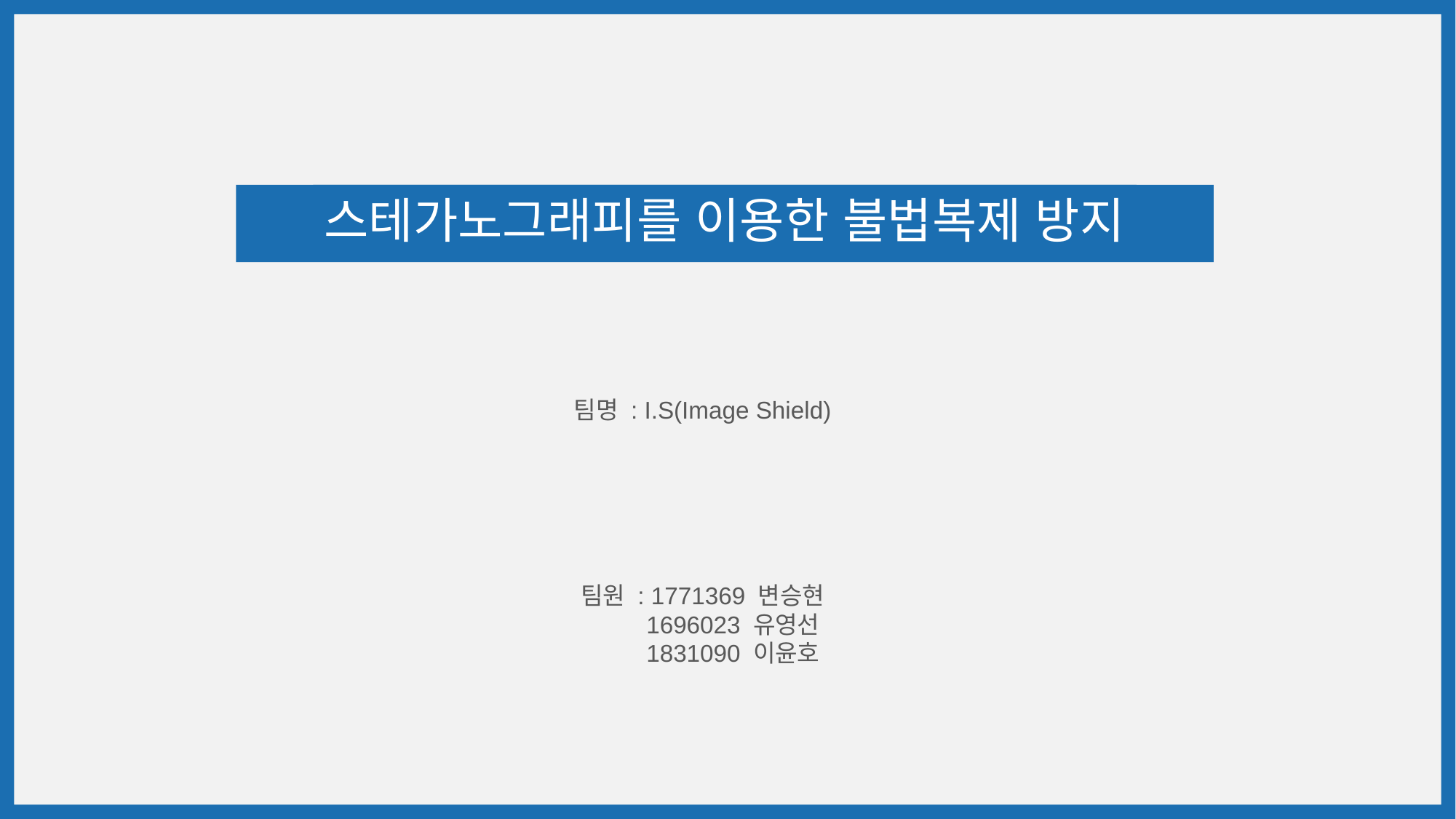

스테가노그래피를 이용한 불법복제 방지
팀명 : I.S(Image Shield)
팀원 : 1771369 변승현
         1696023 유영선
         1831090 이윤호